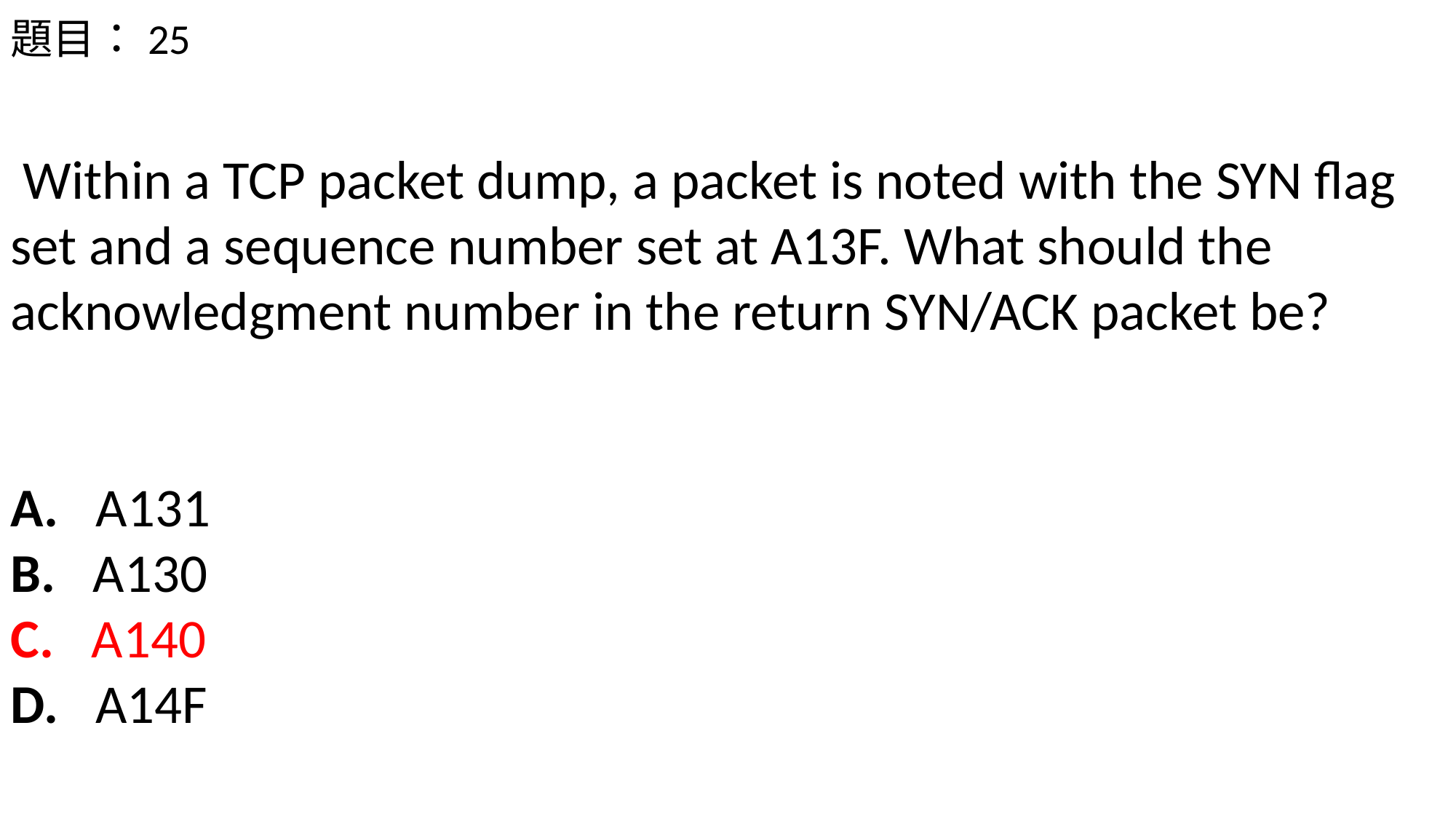

題目：25

 Within a TCP packet dump, a packet is noted with the SYN flag set and a sequence number set at A13F. What should the acknowledgment number in the return SYN/ACK packet be?

A.   A131
B.   A130
C.   A140
D.   A14F